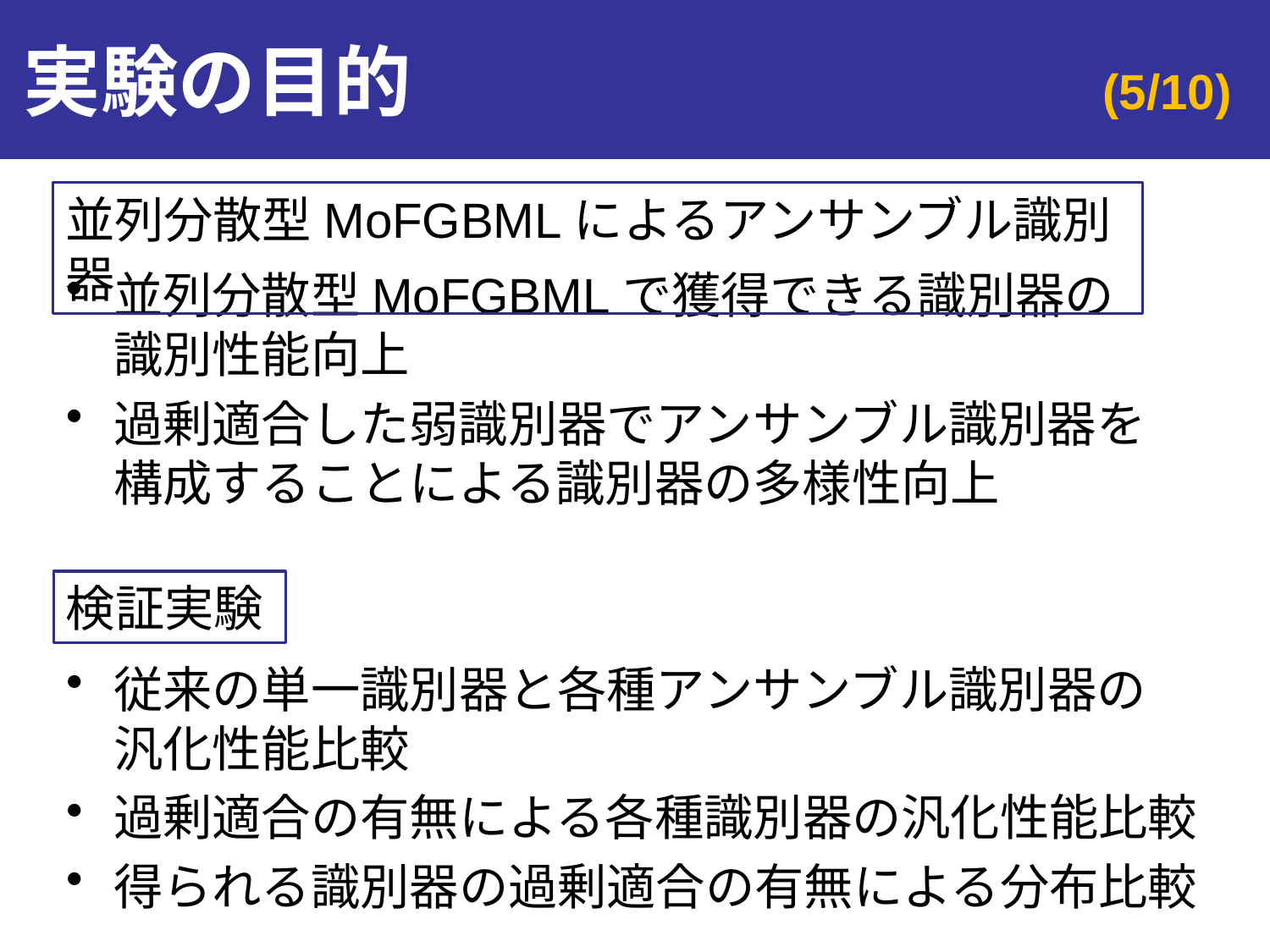

# 実験の目的
並列分散型MoFGBMLによるアンサンブル識別器
並列分散型MoFGBMLで獲得できる識別器の
識別性能向上
過剰適合した弱識別器でアンサンブル識別器を
構成することによる識別器の多様性向上

検証実験
従来の単一識別器と各種アンサンブル識別器の
汎化性能比較
過剰適合の有無による各種識別器の汎化性能比較
得られる識別器の過剰適合の有無による分布比較